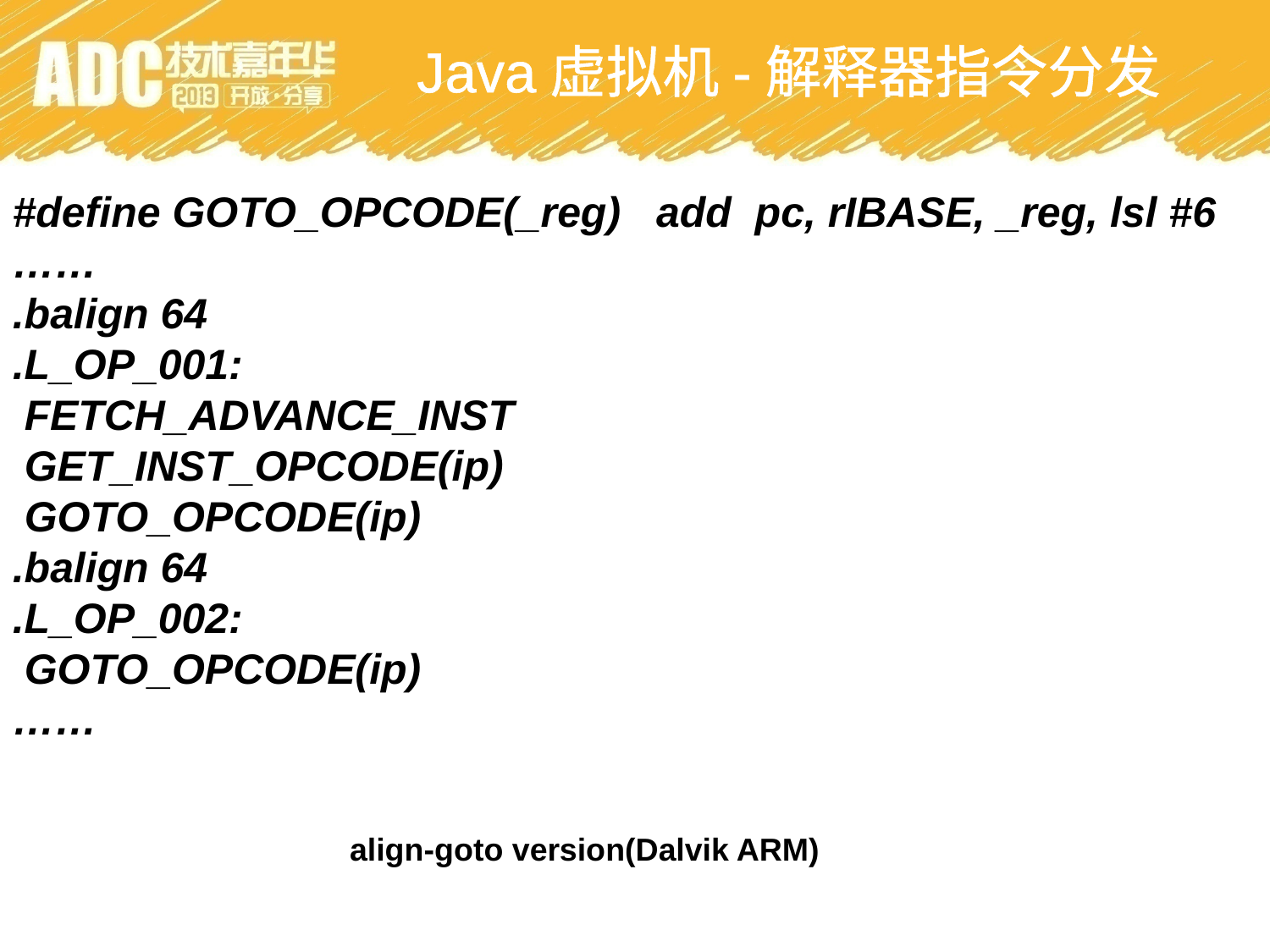

Java虚拟机-解释器指令分发
#define GOTO_OPCODE(_reg)   add  pc, rIBASE, _reg, lsl #6
……
.balign 64
.L_OP_001:
 FETCH_ADVANCE_INST
 GET_INST_OPCODE(ip)
 GOTO_OPCODE(ip)
.balign 64
.L_OP_002:
 GOTO_OPCODE(ip)
……

align-goto version(Dalvik ARM)